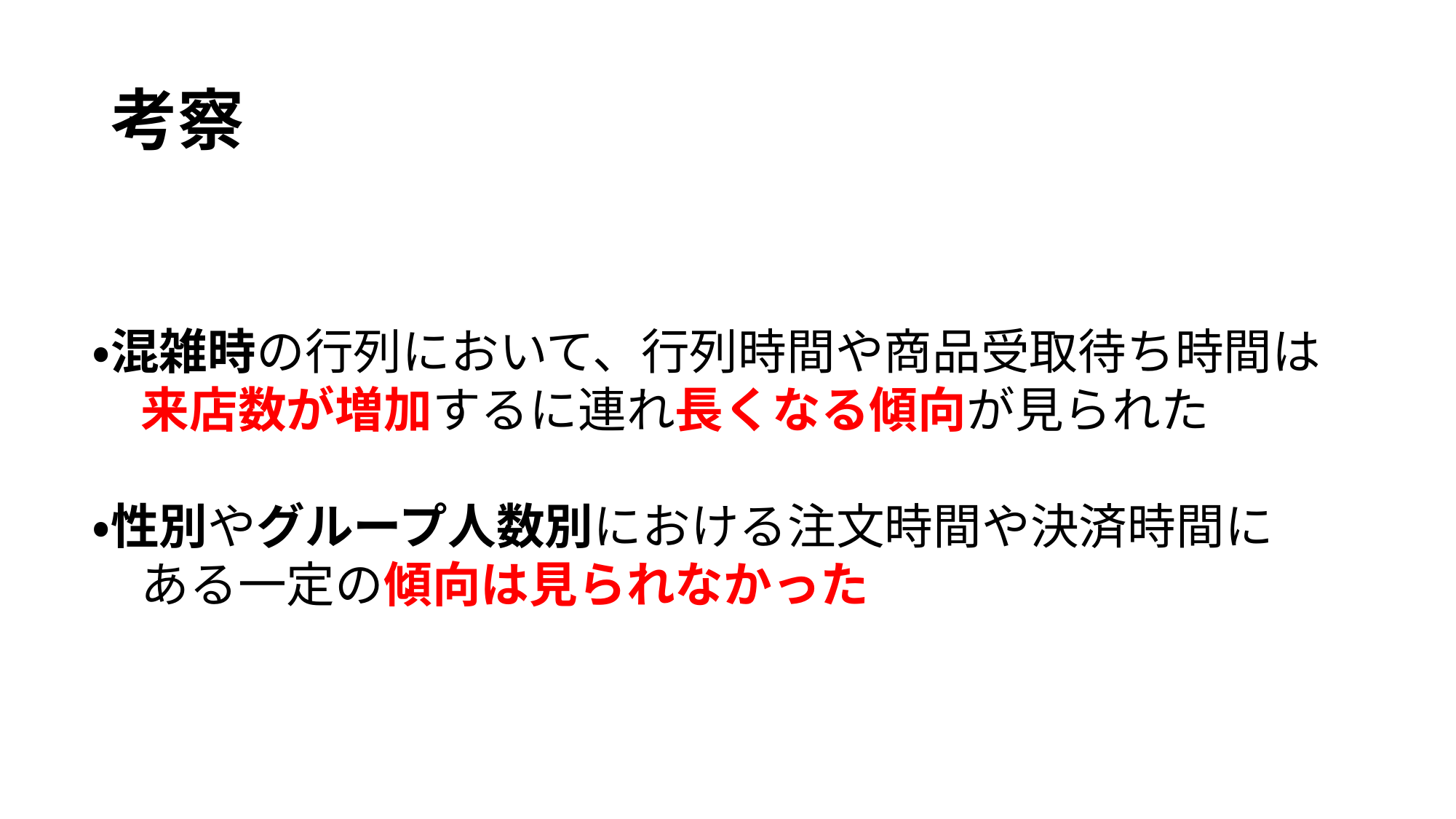

# 考察
・混雑時の行列において、行列時間や商品受取待ち時間は
　来店数が増加するに連れ長くなる傾向が見られた

・性別やグループ人数別における注文時間や決済時間に
　ある一定の傾向は見られなかった